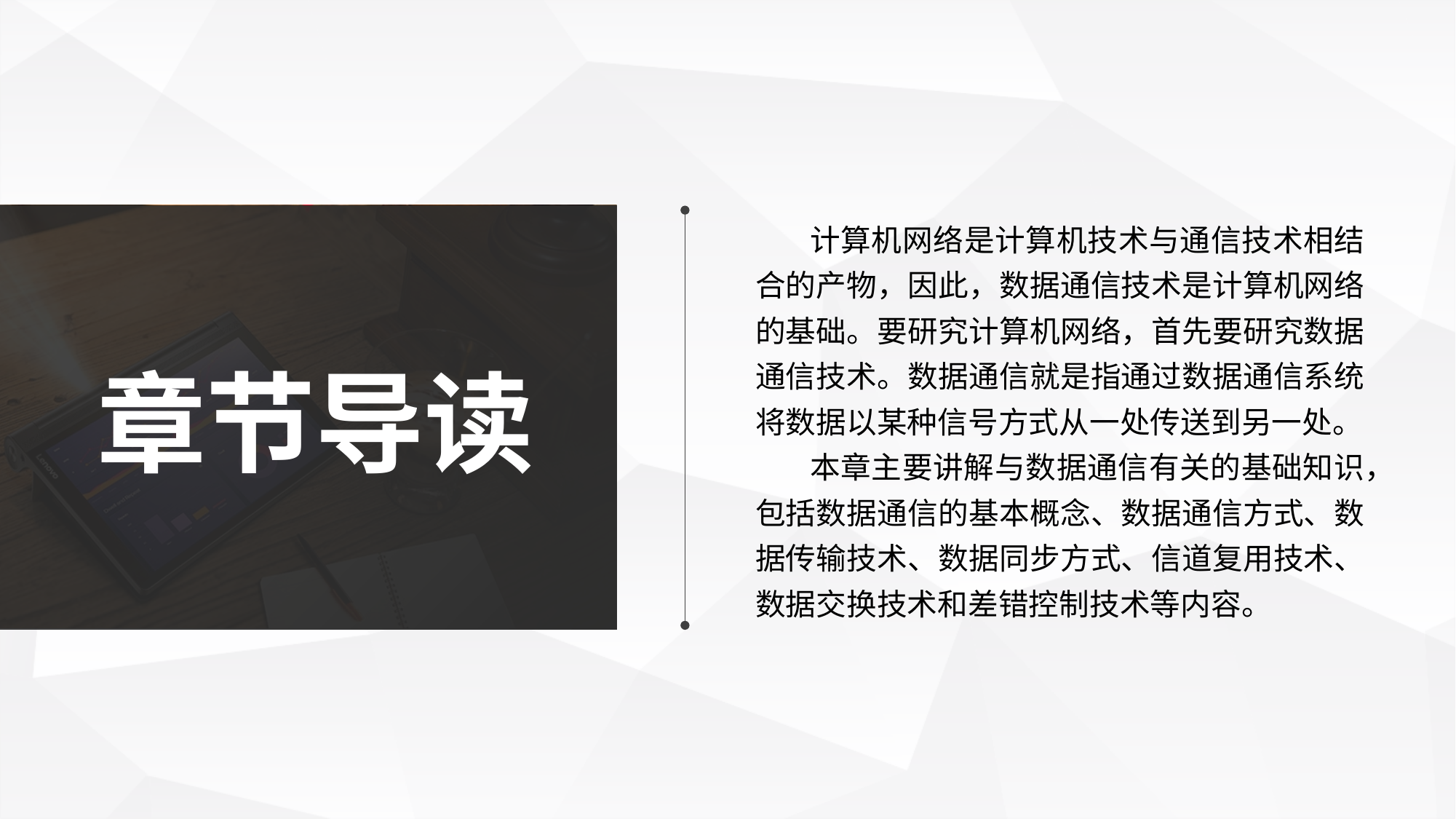

计算机网络是计算机技术与通信技术相结合的产物，因此，数据通信技术是计算机网络的基础。要研究计算机网络，首先要研究数据通信技术。数据通信就是指通过数据通信系统将数据以某种信号方式从一处传送到另一处。
本章主要讲解与数据通信有关的基础知识，包括数据通信的基本概念、数据通信方式、数据传输技术、数据同步方式、信道复用技术、数据交换技术和差错控制技术等内容。
章节导读